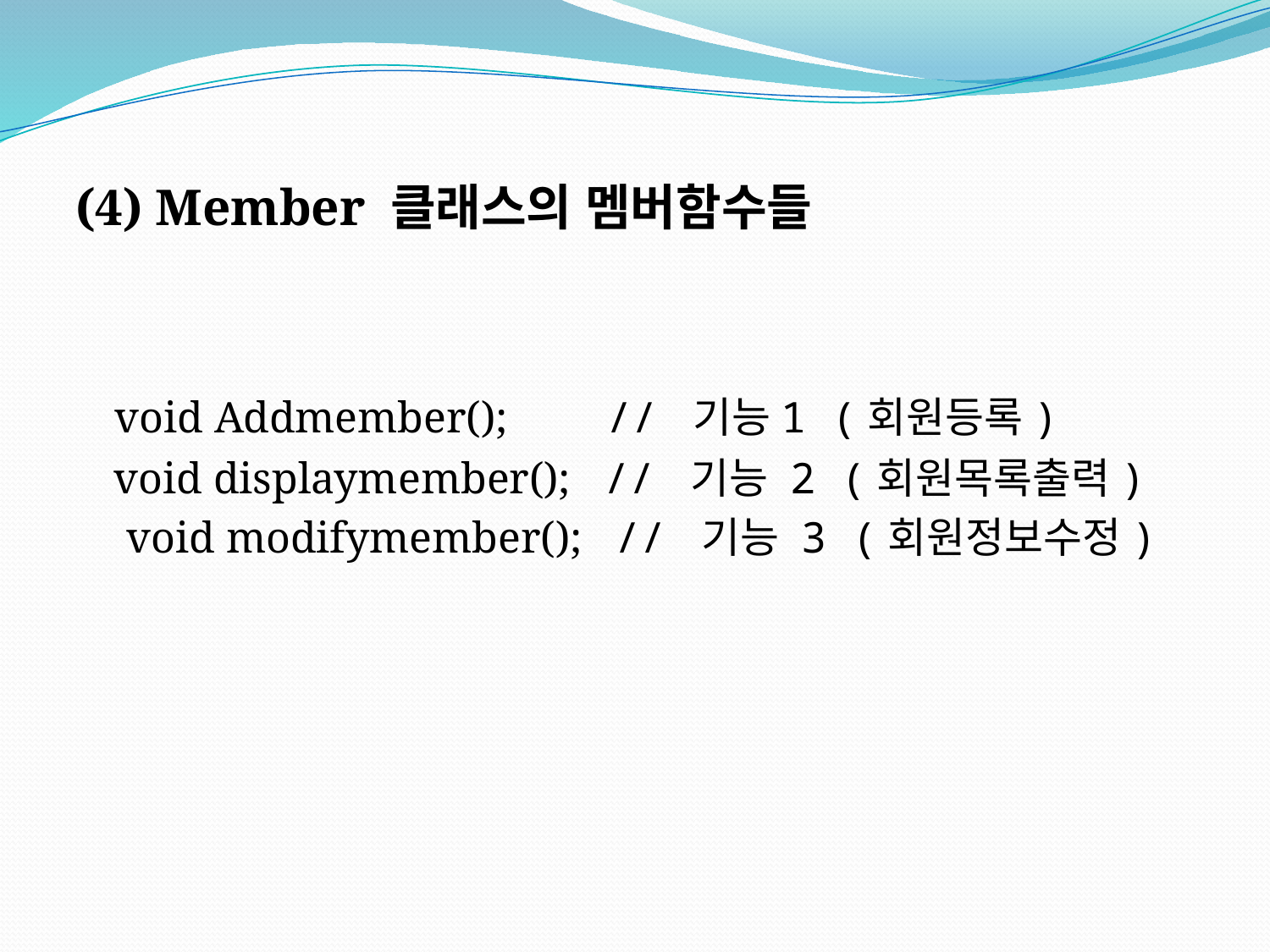

(4) Member 클래스의 멤버함수들

   void Addmember();         // 기능1 (회원등록)
	void displaymember();   // 기능 2 (회원목록출력)
  void modifymember();   // 기능 3 (회원정보수정)